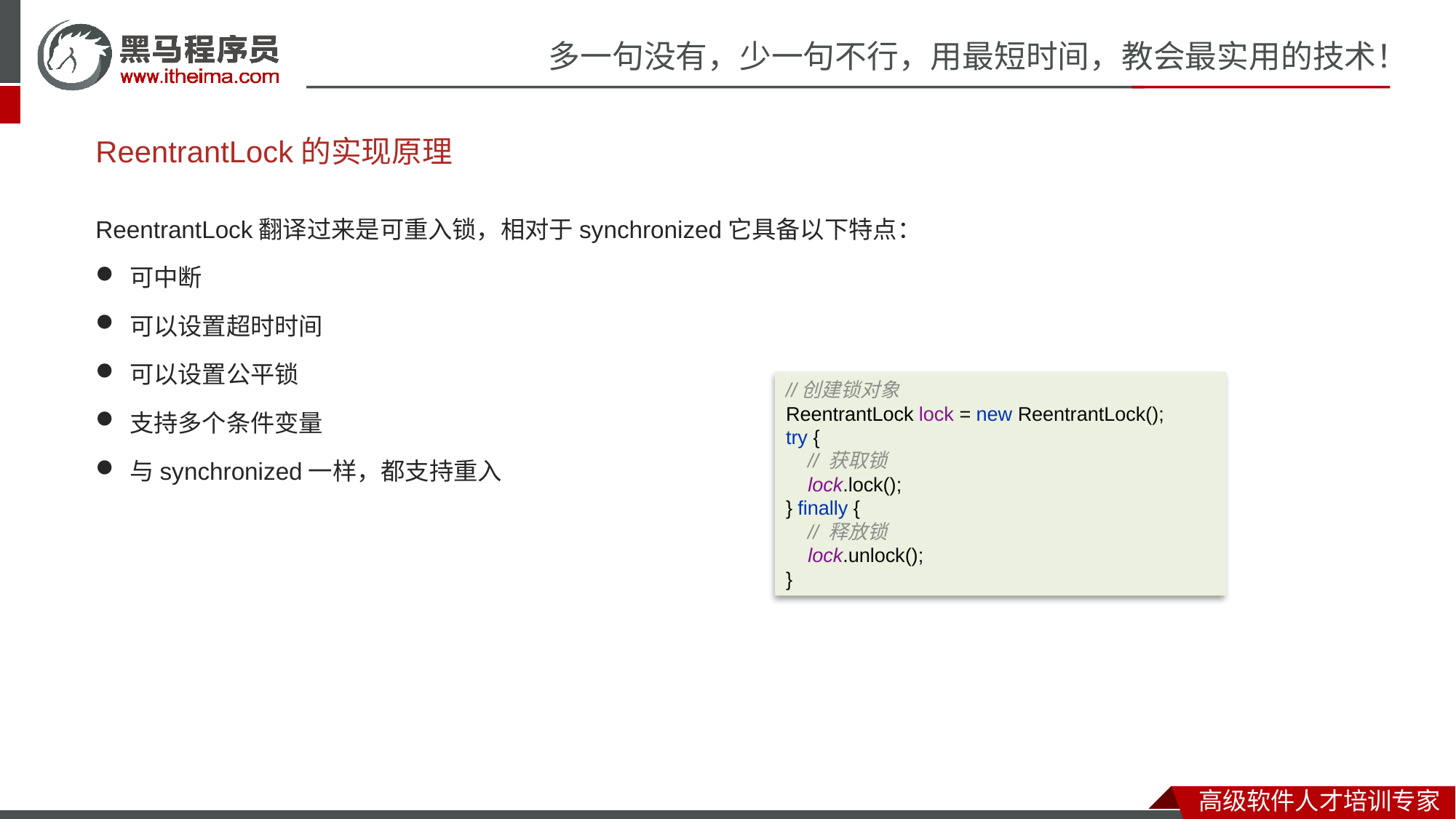

# ReentrantLock的实现原理
ReentrantLock翻译过来是可重入锁，相对于synchronized它具备以下特点：
可中断
可以设置超时时间
可以设置公平锁
支持多个条件变量
与synchronized一样，都支持重入
//创建锁对象
ReentrantLock lock = new ReentrantLock();
try {
    // 获取锁
    lock.lock();
} finally {
    // 释放锁
    lock.unlock();
}